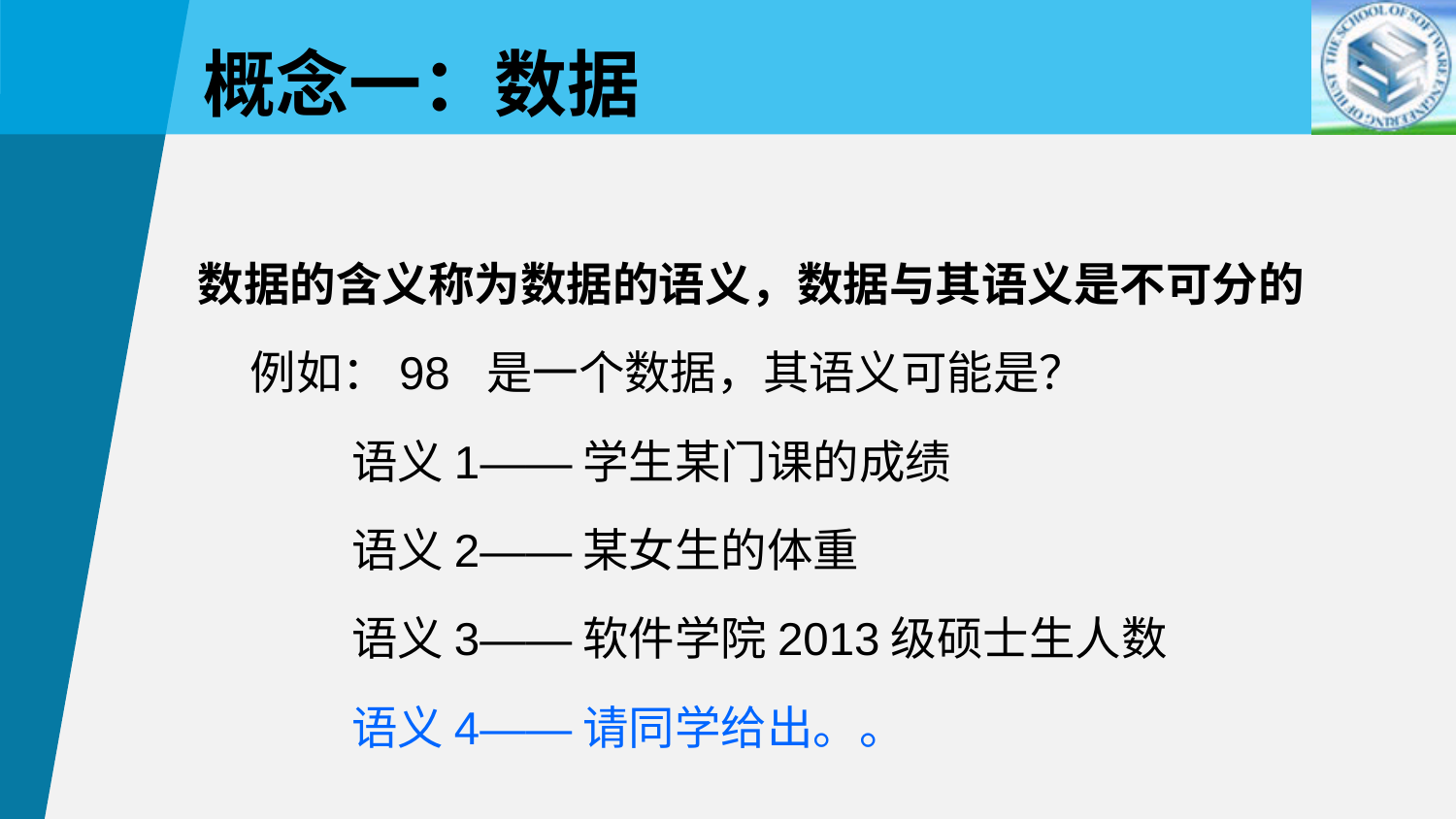

概念一：数据
数据的含义称为数据的语义，数据与其语义是不可分的
    例如：98  是一个数据，其语义可能是？
          语义1——学生某门课的成绩
          语义2——某女生的体重
          语义3——软件学院2013级硕士生人数
          语义4——请同学给出。。